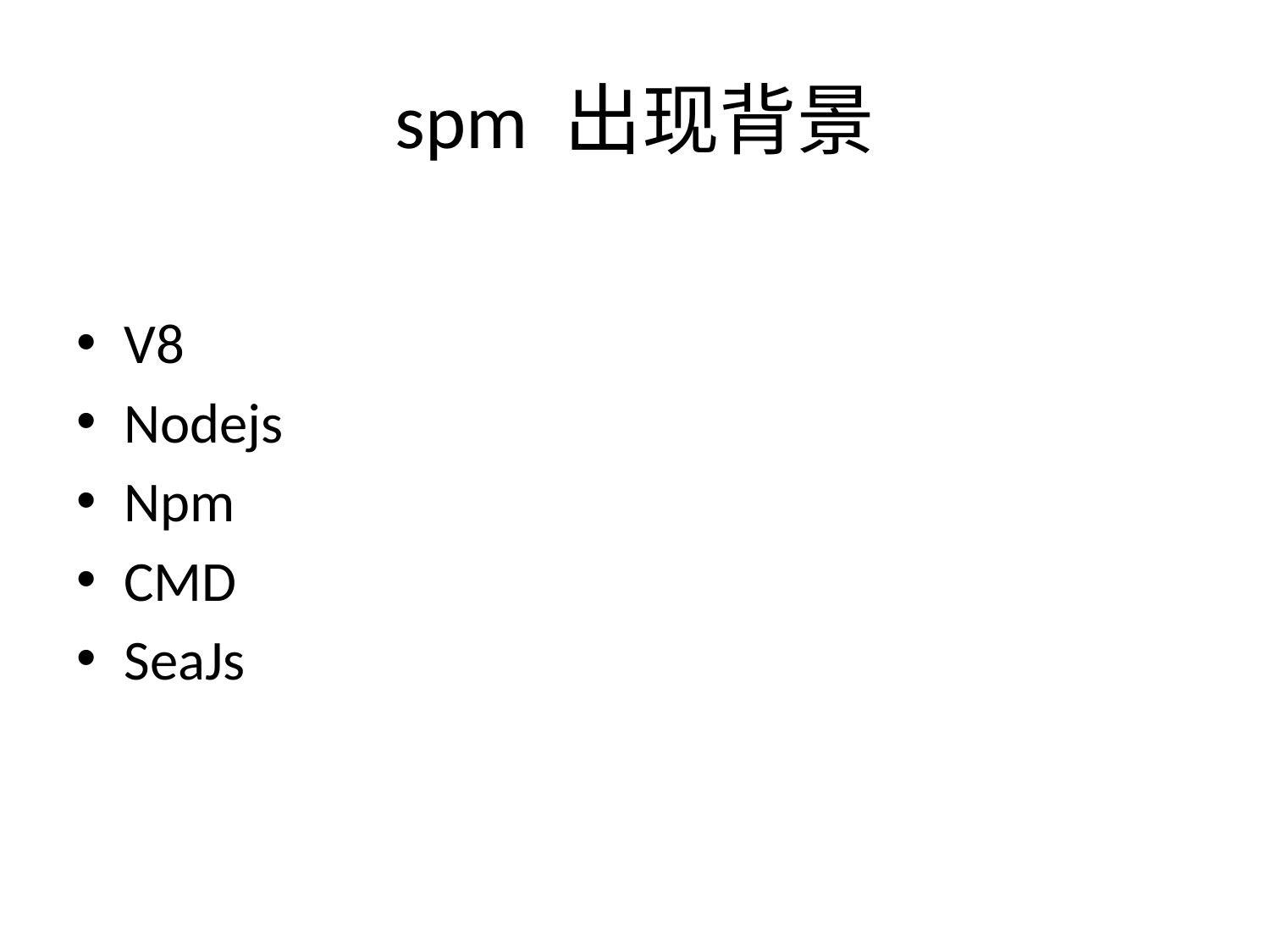

# spm 出现背景

V8
Nodejs
Npm
CMD
SeaJs